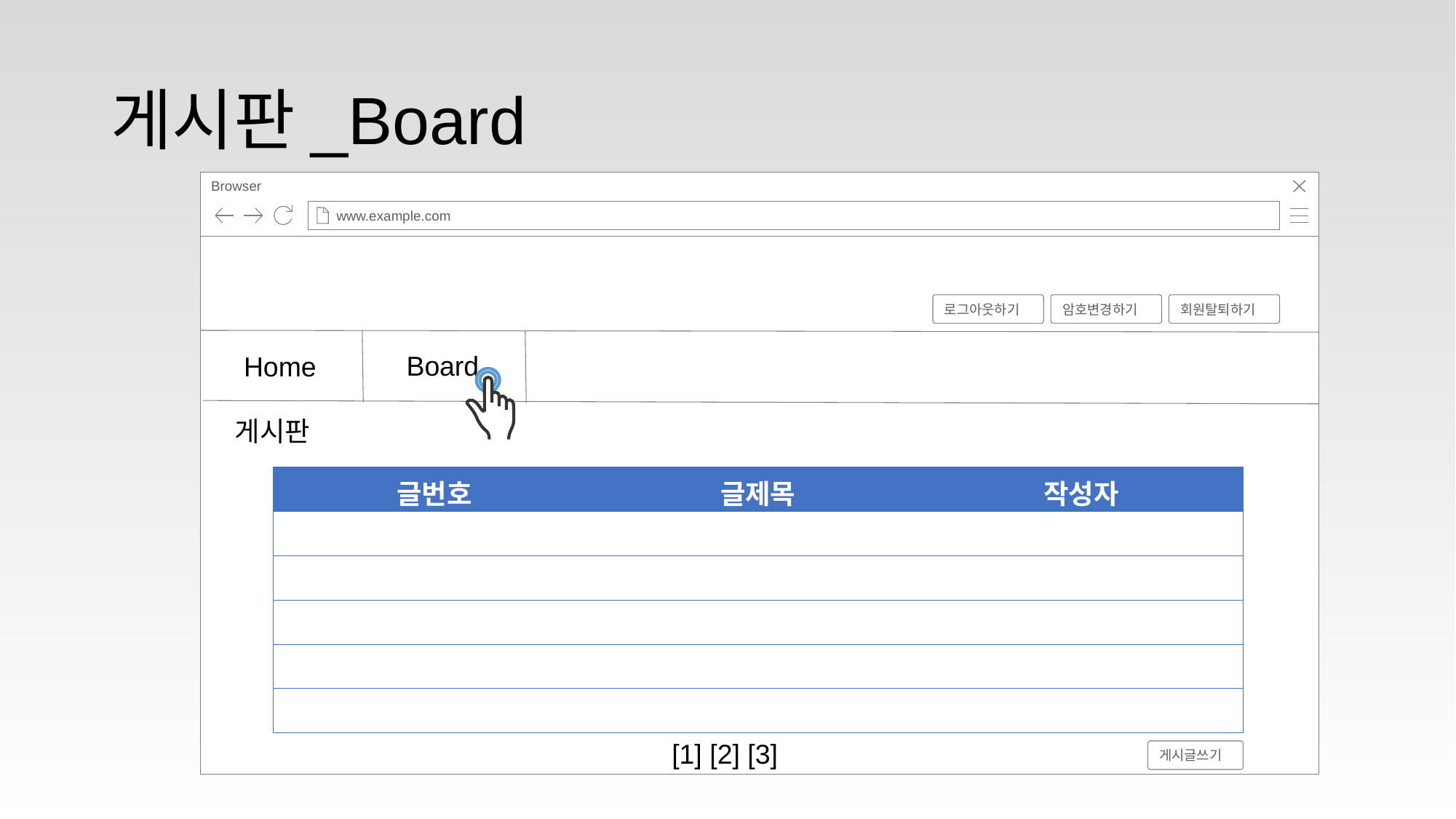

# 게시판_Board
Browser

www.example.com

로그아웃하기
암호변경하기
회원탈퇴하기
Board
Home

게시판
| 글번호 | 글제목 | 작성자 |
| --- | --- | --- |
|  |  |  |
|  |  |  |
|  |  |  |
|  |  |  |
|  |  |  |
[1] [2] [3]
게시글쓰기